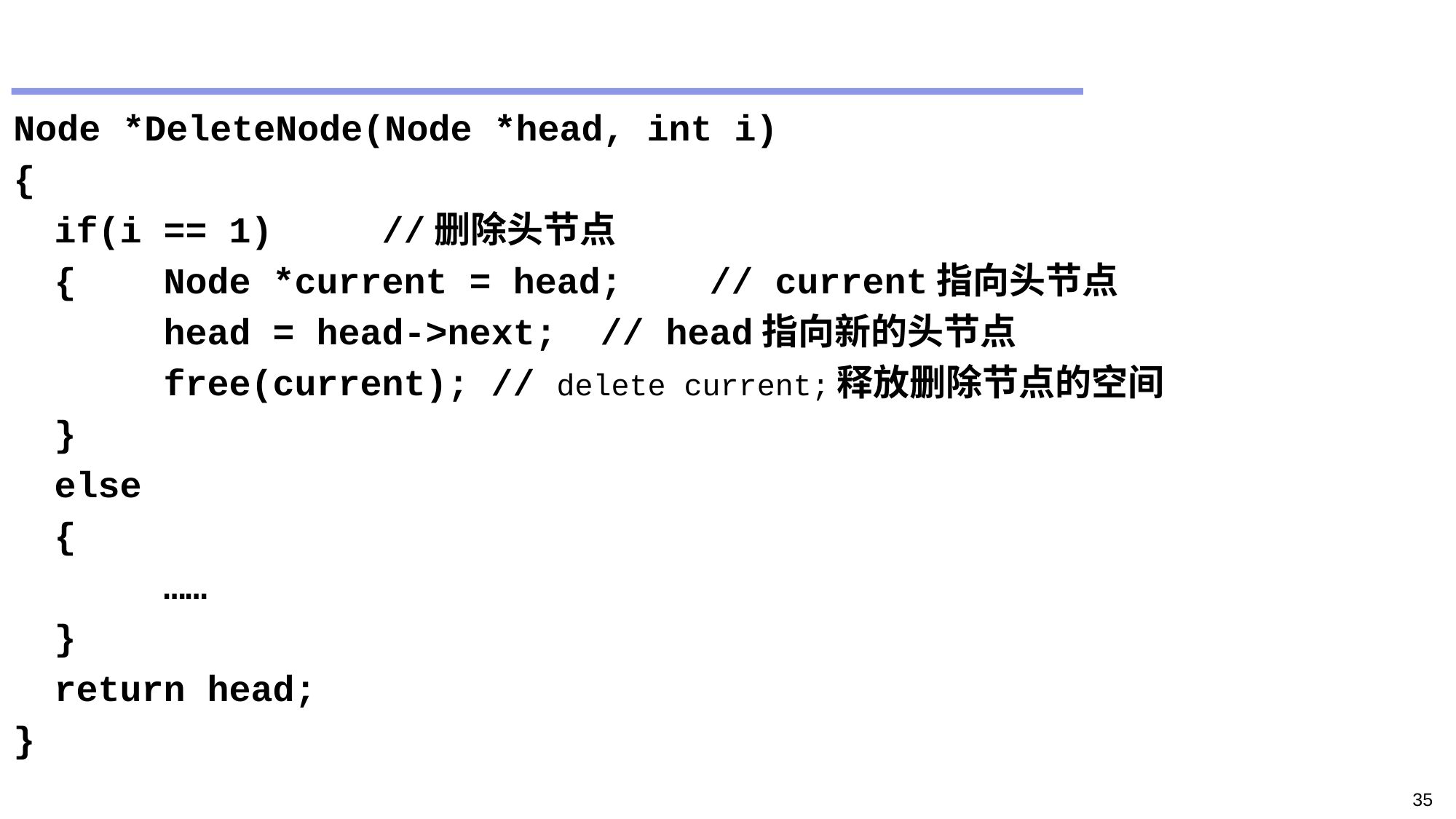

#
Node *DeleteNode(Node *head, int i)
{
	if(i == 1)	//删除头节点
	{	Node *current = head;	// current指向头节点
		head = head->next;	// head指向新的头节点
		free(current);	// delete current;释放删除节点的空间
	}
	else
	{
		……
	}
	return head;
}

35